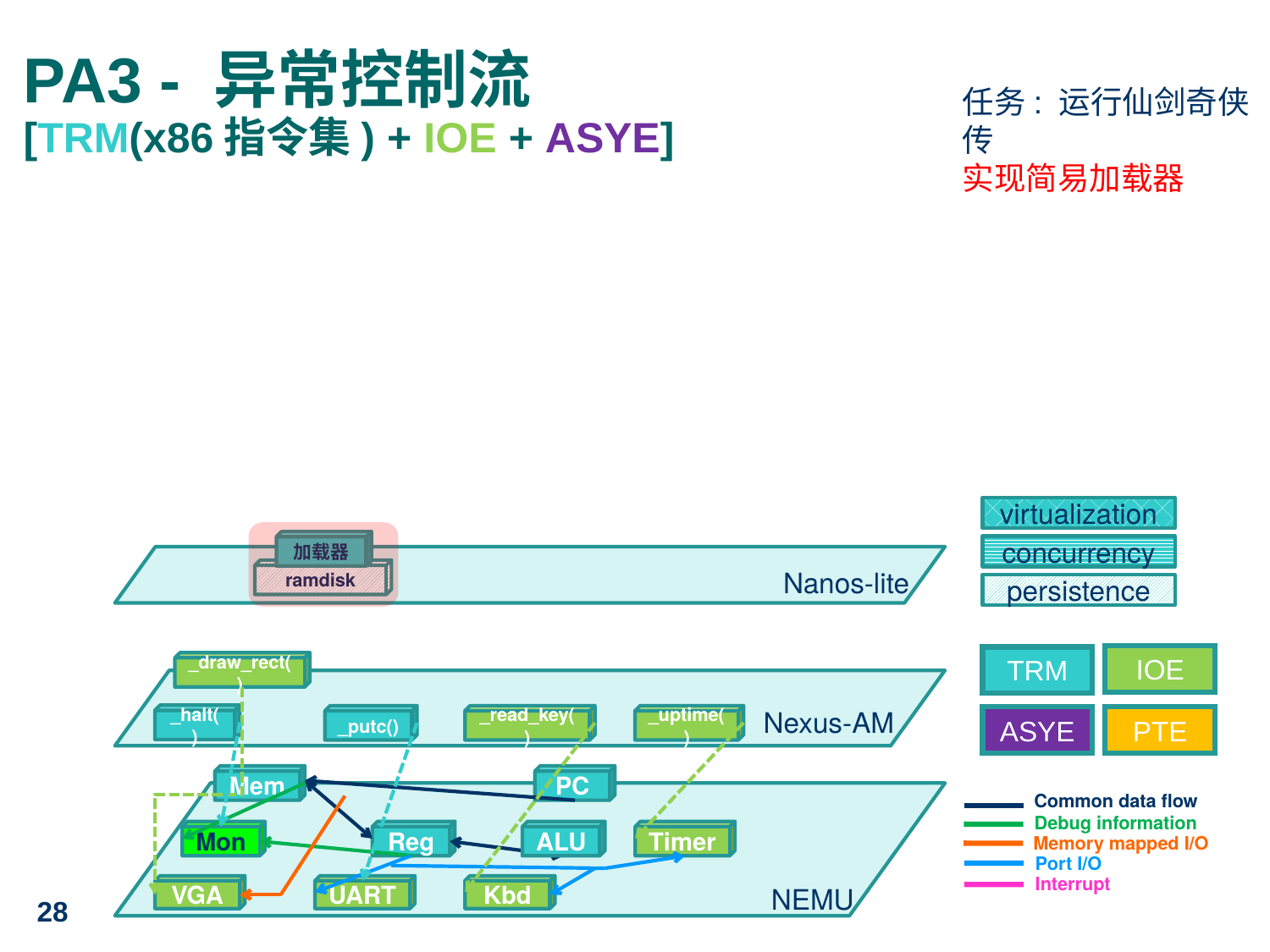

# PA3 - 异常控制流 [TRM(x86指令集) + IOE + ASYE]
任务: 运行仙剑奇侠传
实现简易加载器
virtualization

加载器
concurrency

Nanos-lite
ramdisk
persistence
IOE
TRM
ASYE
PTE
_draw_rect()

Nexus-AM
_halt()
_putc()
_read_key()
_uptime()
PC
Mem
Common data flow

Debug information

Memory mapped I/O

Port I/O

Interrupt

Reg
ALU
Timer
Mon
28
UART
Kbd
NEMU
VGA